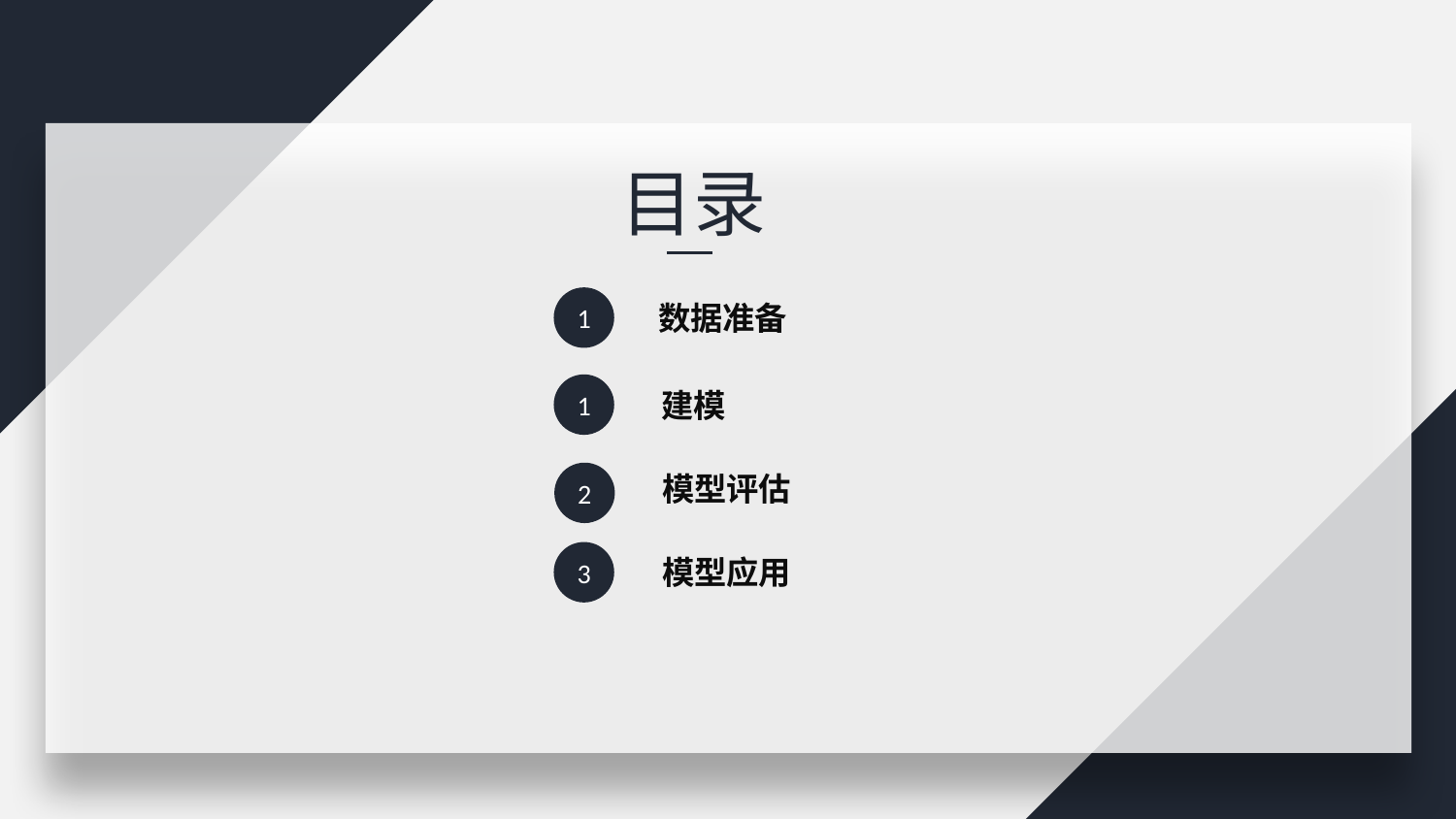

目录
1
数据准备
1
建模

模型评估
2
3
模型应用